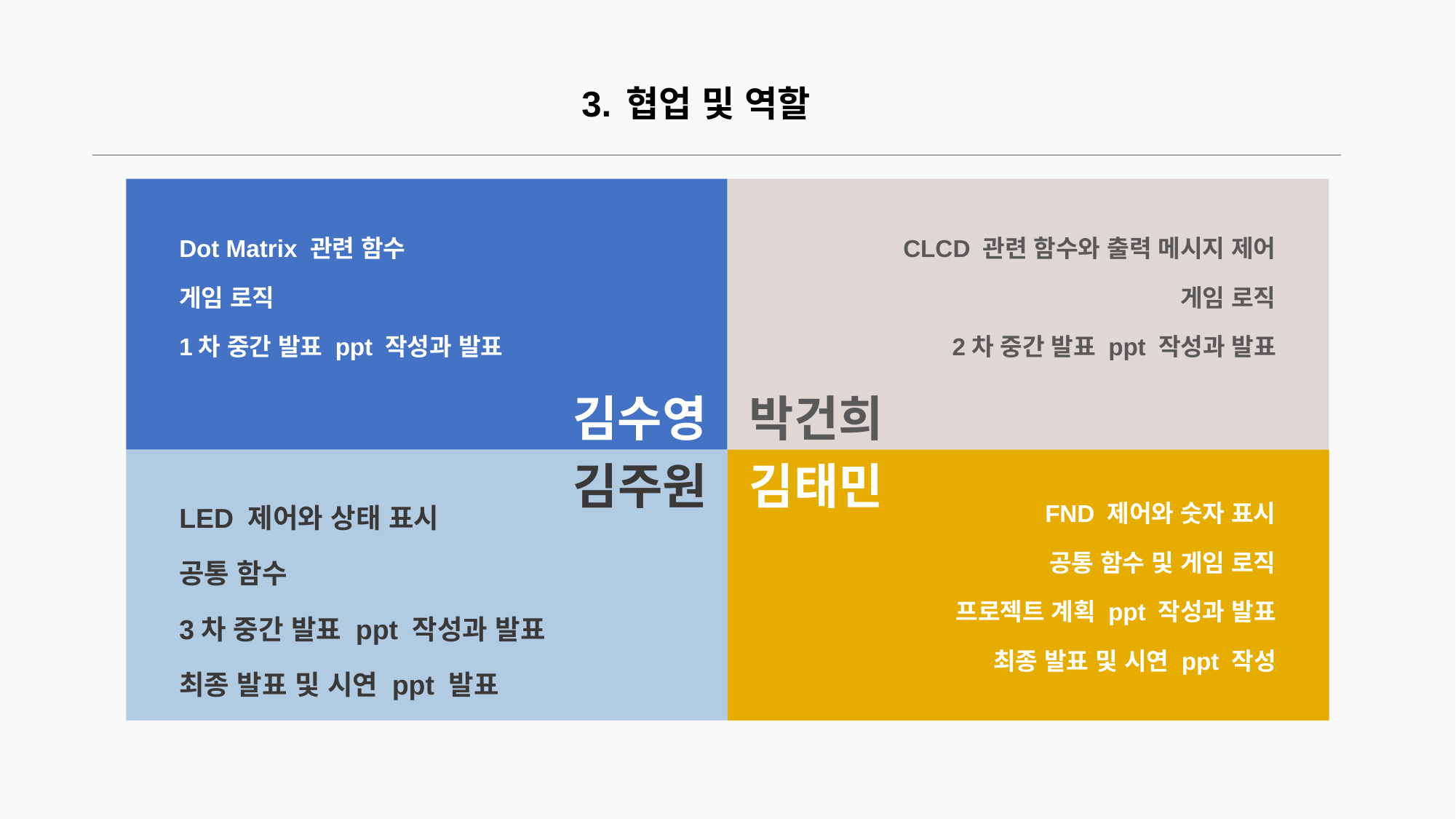

# 3. 협업 및 역할

Dot Matrix 관련 함수
게임 로직
1차 중간 발표 ppt 작성과 발표
CLCD 관련 함수와 출력 메시지 제어
게임 로직
2차 중간 발표 ppt 작성과 발표

김수영
박건희

김주원
김태민
FND 제어와 숫자 표시
공통 함수 및 게임 로직
프로젝트 계획 ppt 작성과 발표
최종 발표 및 시연 ppt 작성
LED 제어와 상태 표시
공통 함수
3차 중간 발표 ppt 작성과 발표
최종 발표 및 시연 ppt 발표